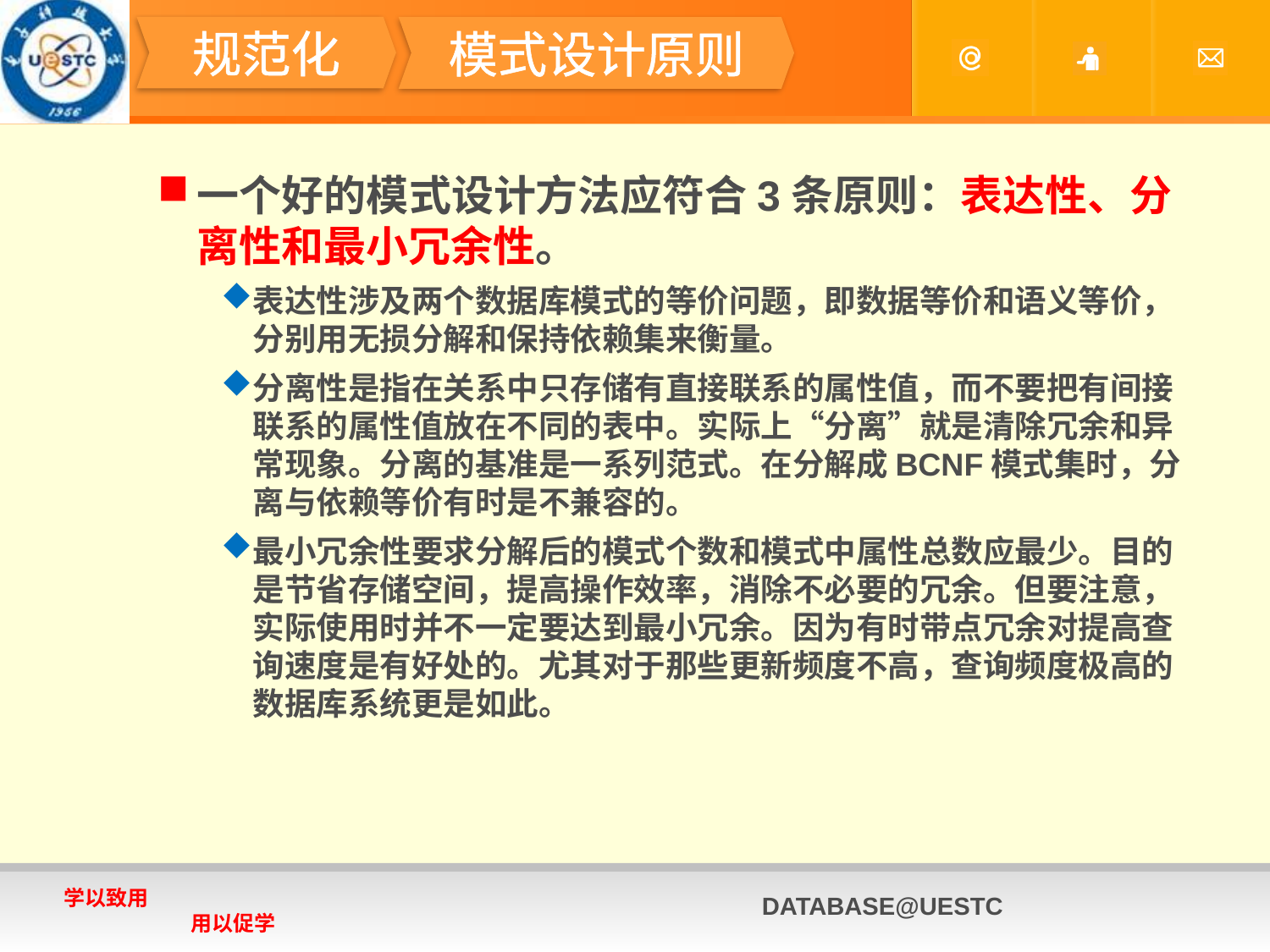

#
规范化
模式设计原则
一个好的模式设计方法应符合3条原则：表达性、分离性和最小冗余性。
表达性涉及两个数据库模式的等价问题，即数据等价和语义等价，分别用无损分解和保持依赖集来衡量。
分离性是指在关系中只存储有直接联系的属性值，而不要把有间接联系的属性值放在不同的表中。实际上“分离”就是清除冗余和异常现象。分离的基准是一系列范式。在分解成BCNF模式集时，分离与依赖等价有时是不兼容的。
最小冗余性要求分解后的模式个数和模式中属性总数应最少。目的是节省存储空间，提高操作效率，消除不必要的冗余。但要注意，实际使用时并不一定要达到最小冗余。因为有时带点冗余对提高查询速度是有好处的。尤其对于那些更新频度不高，查询频度极高的数据库系统更是如此。